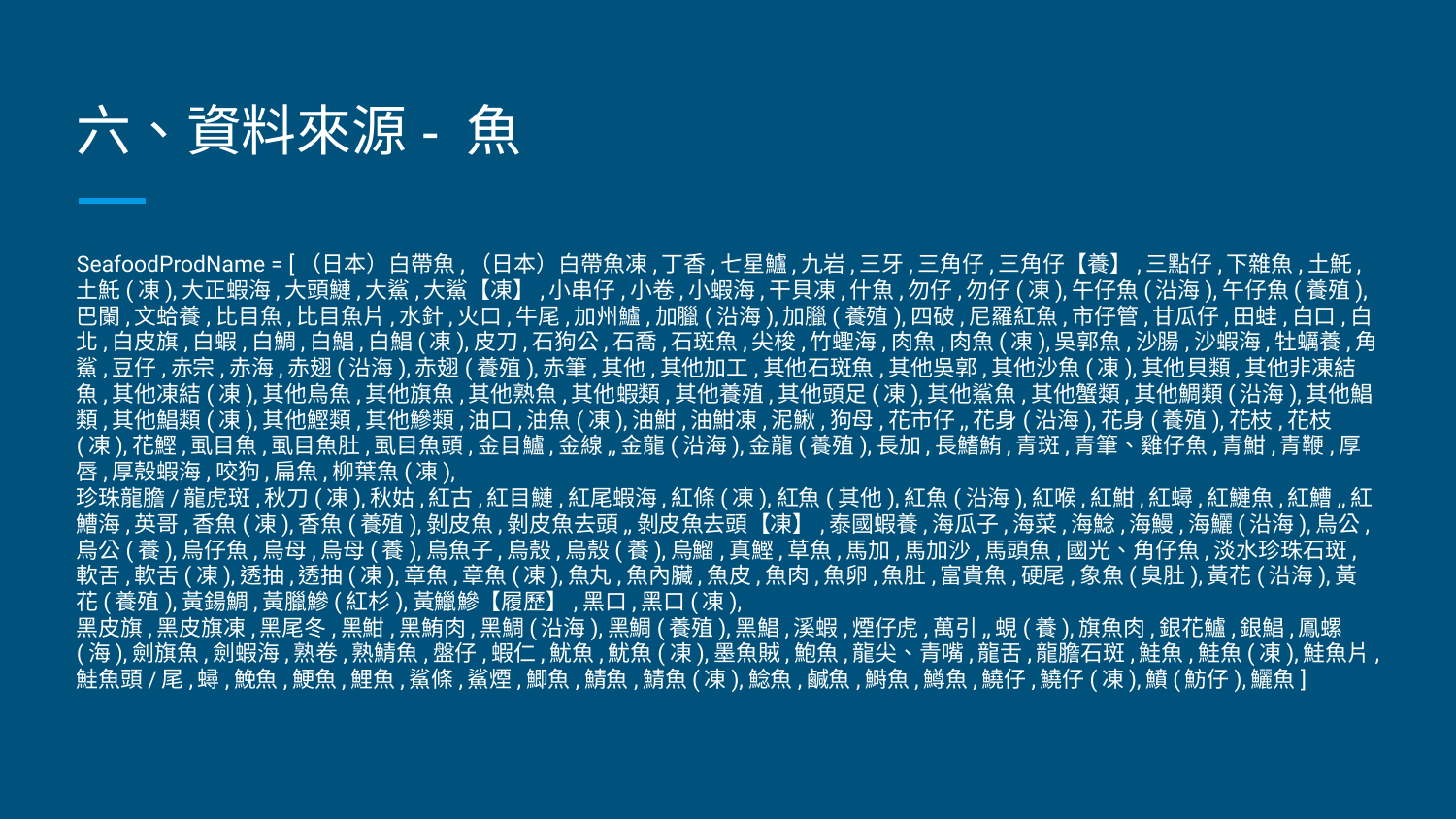

# 六、資料來源- 魚
SeafoodProdName = [（日本）白帶魚,（日本）白帶魚凍,丁香,七星鱸,九岩,三牙,三角仔,三角仔【養】,三點仔,下雜魚,土魠,土魠(凍),大正蝦海,大頭鰱,大鯊,大鯊【凍】,小串仔,小卷,小蝦海,干貝凍,什魚,勿仔,勿仔(凍),午仔魚(沿海),午仔魚(養殖),巴闌,文蛤養,比目魚,比目魚片,水針,火口,牛尾,加州鱸,加臘(沿海),加臘(養殖),四破,尼羅紅魚,市仔管,甘瓜仔,田蛙,白口,白北,白皮旗,白蝦,白鯛,白鯧,白鯧(凍),皮刀,石狗公,石喬,石斑魚,尖梭,竹蟶海,肉魚,肉魚(凍),吳郭魚,沙腸,沙蝦海,牡蠣養,角鯊,豆仔,赤宗,赤海,赤翅(沿海),赤翅(養殖),赤筆,其他,其他加工,其他石斑魚,其他吳郭,其他沙魚(凍),其他貝類,其他非凍結魚,其他凍結(凍),其他烏魚,其他旗魚,其他熟魚,其他蝦類,其他養殖,其他頭足(凍),其他鯊魚,其他蟹類,其他鯛類(沿海),其他鯧類,其他鯧類(凍),其他鰹類,其他鰺類,油口,油魚(凍),油魽,油魽凍,泥鰍,狗母,花市仔,,花身(沿海),花身(養殖),花枝,花枝(凍),花鰹,虱目魚,虱目魚肚,虱目魚頭,金目鱸,金線,,金龍(沿海),金龍(養殖),長加,長鰭鮪,青斑,青筆、雞仔魚,青魽,青鞭,厚唇,厚殼蝦海,咬狗,扁魚,柳葉魚(凍),
珍珠龍膽/龍虎斑,秋刀(凍),秋姑,紅古,紅目鰱,紅尾蝦海,紅條(凍),紅魚(其他),紅魚(沿海),紅喉,紅魽,紅蟳,紅鰱魚,紅鰽,,紅鰽海,英哥,香魚(凍),香魚(養殖),剝皮魚,剝皮魚去頭,,剝皮魚去頭【凍】,泰國蝦養,海瓜子,海菜,海鯰,海鰻,海鱺(沿海),烏公,烏公(養),烏仔魚,烏母,烏母(養),烏魚子,烏殼,烏殼(養),烏鰡,真鰹,草魚,馬加,馬加沙,馬頭魚,國光、角仔魚,淡水珍珠石斑,軟舌,軟舌(凍),透抽,透抽(凍),章魚,章魚(凍),魚丸,魚內臟,魚皮,魚肉,魚卵,魚肚,富貴魚,硬尾,象魚(臭肚),黃花(沿海),黃花(養殖),黃鍚鯛,黃臘鰺(紅杉),黃鱲鰺【履歷】,黑口,黑口(凍),
黑皮旗,黑皮旗凍,黑尾冬,黑魽,黑鮪肉,黑鯛(沿海),黑鯛(養殖),黑鯧,溪蝦,煙仔虎,萬引,,蜆(養),旗魚肉,銀花鱸,銀鯧,鳳螺(海),劍旗魚,劍蝦海,熟卷,熟鯖魚,盤仔,蝦仁,魷魚,魷魚(凍),墨魚賊,鮑魚,龍尖、青嘴,龍舌,龍膽石斑,鮭魚,鮭魚(凍),鮭魚片,鮭魚頭/尾,蟳,鮸魚,鯁魚,鯉魚,鯊條,鯊煙,鯽魚,鯖魚,鯖魚(凍),鯰魚,鹹魚,鰣魚,鱒魚,鱙仔,鱙仔(凍),鱝(魴仔),鱺魚]